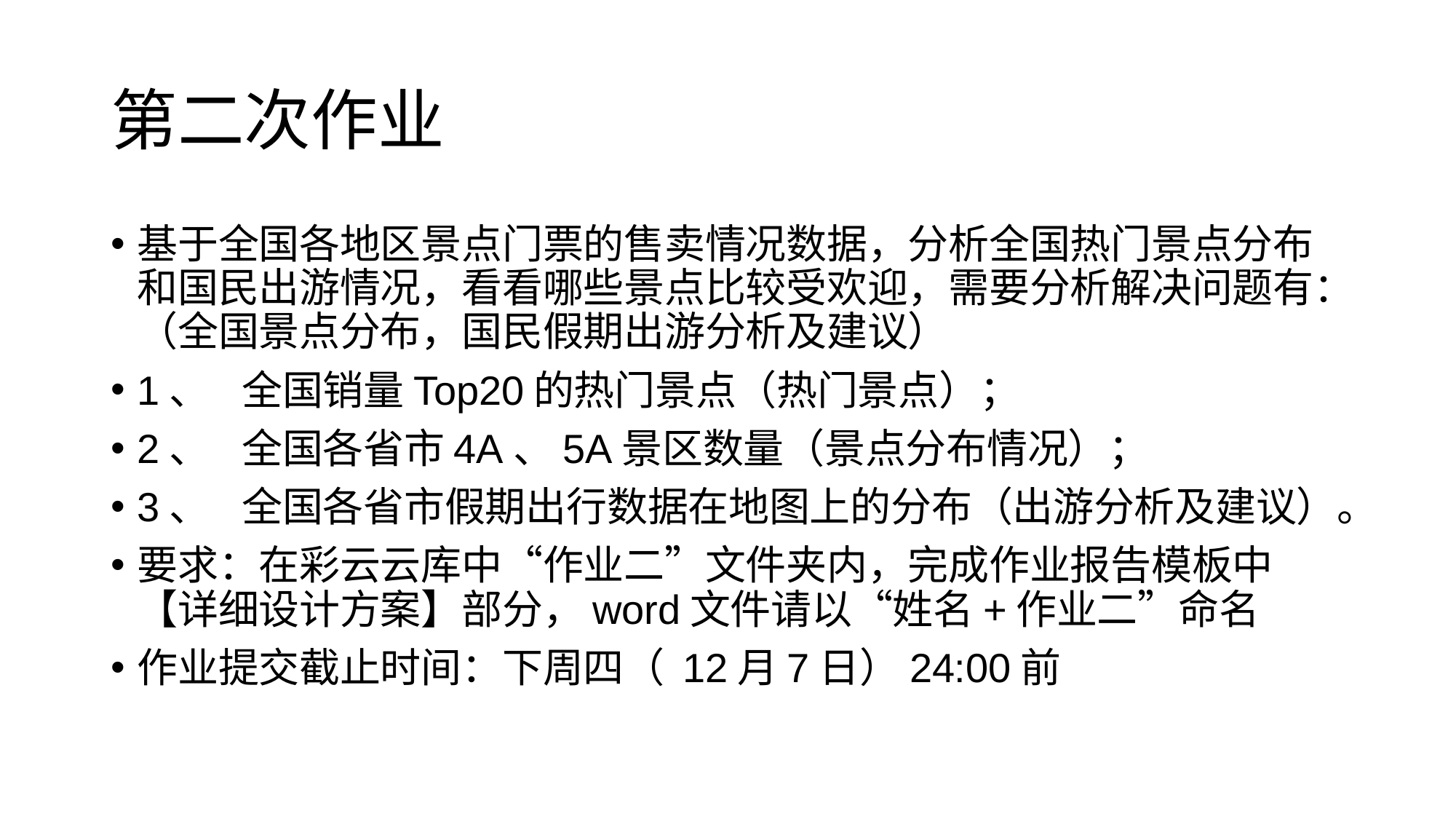

# 第二次作业
基于全国各地区景点门票的售卖情况数据，分析全国热门景点分布和国民出游情况，看看哪些景点比较受欢迎，需要分析解决问题有：（全国景点分布，国民假期出游分析及建议）
1、	全国销量Top20的热门景点（热门景点）；
2、	全国各省市4A、5A景区数量（景点分布情况）；
3、	全国各省市假期出行数据在地图上的分布（出游分析及建议）。
要求：在彩云云库中“作业二”文件夹内，完成作业报告模板中【详细设计方案】部分，word文件请以“姓名+作业二”命名
作业提交截止时间：下周四（ 12月7日）24:00前